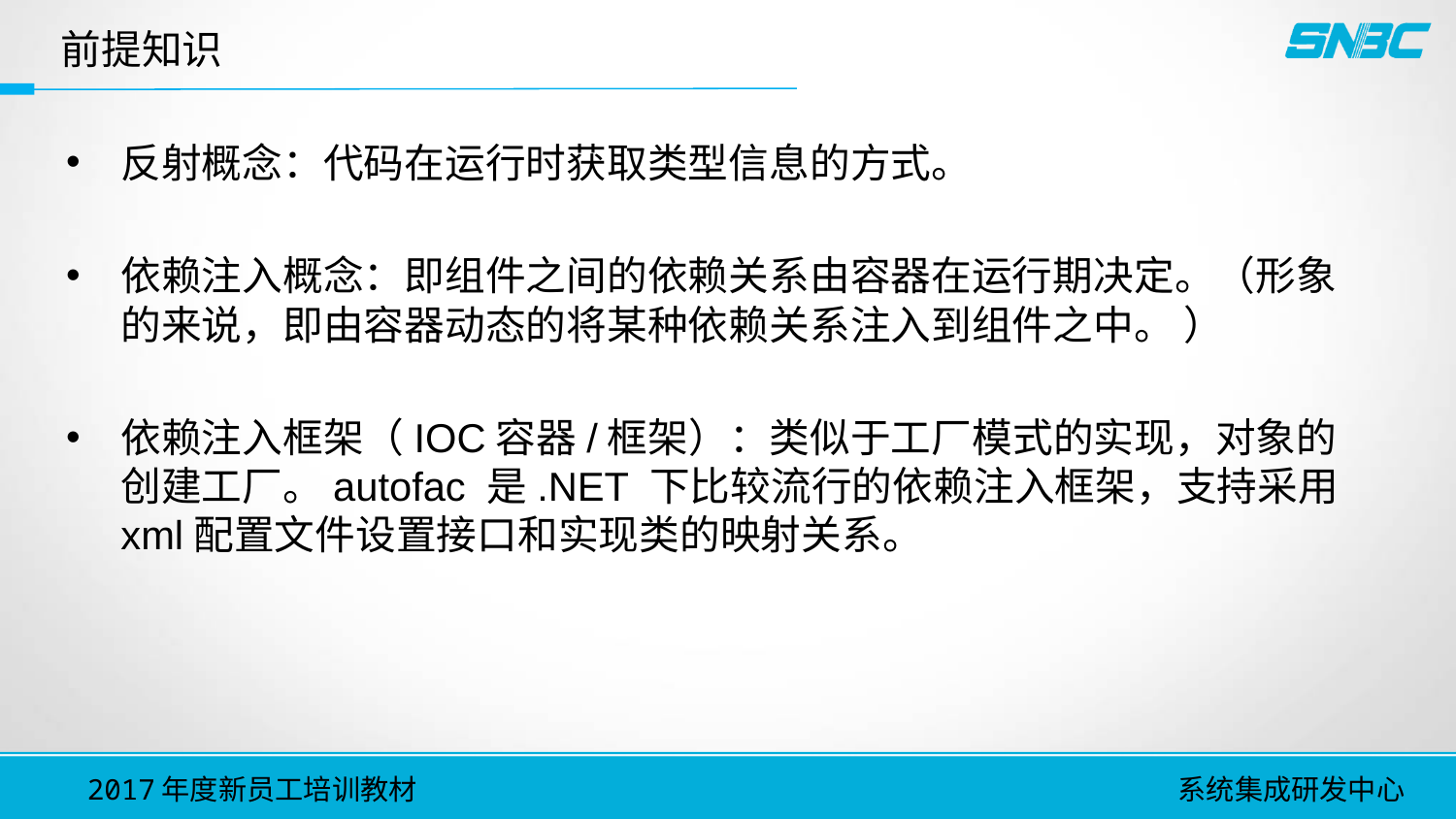

# 前提知识
反射概念：代码在运行时获取类型信息的方式。

依赖注入概念：即组件之间的依赖关系由容器在运行期决定。（形象的来说，即由容器动态的将某种依赖关系注入到组件之中。 ）

依赖注入框架（IOC容器/框架）：类似于工厂模式的实现，对象的创建工厂。autofac 是.NET 下比较流行的依赖注入框架，支持采用xml配置文件设置接口和实现类的映射关系。